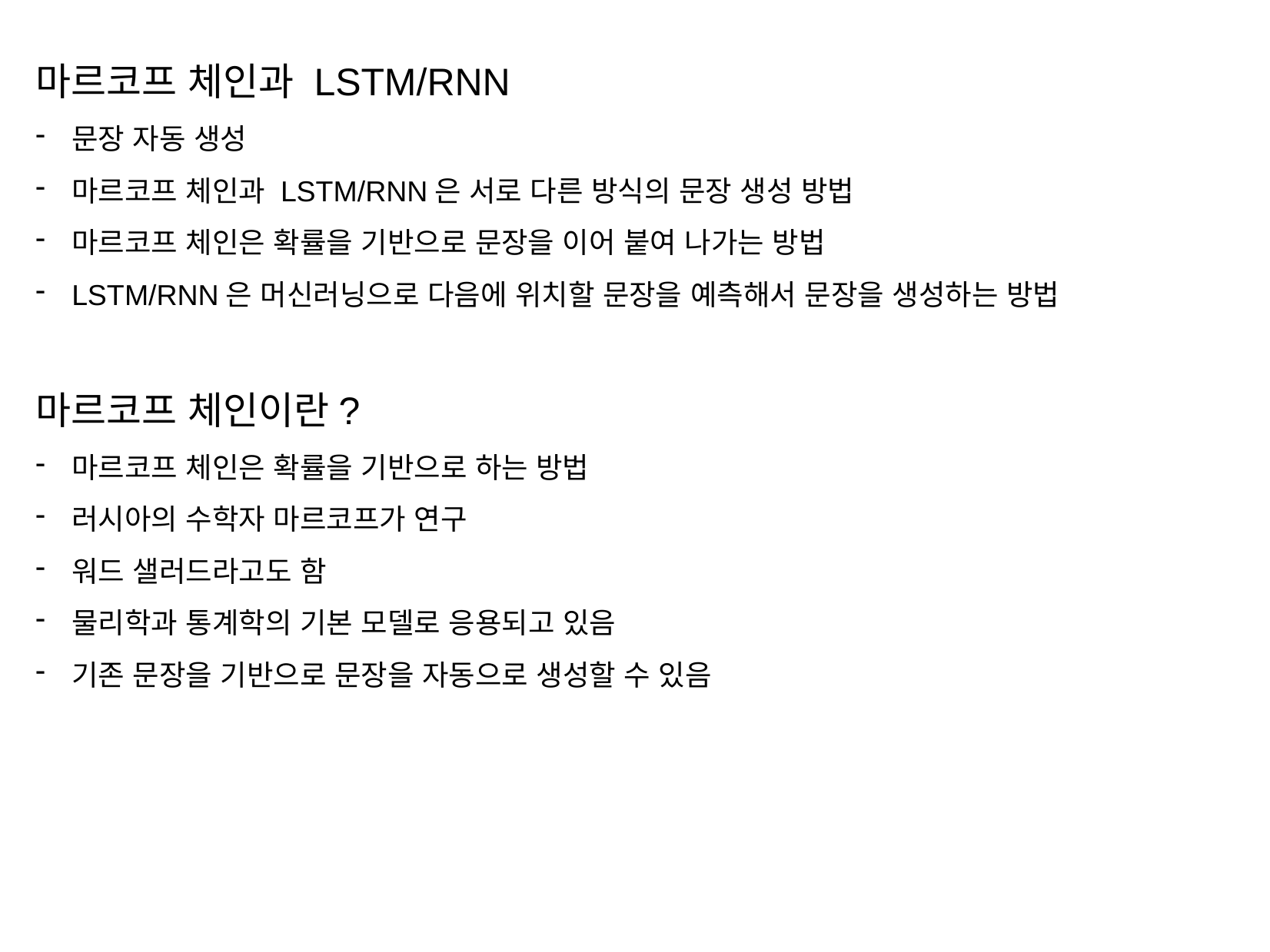

마르코프 체인과 LSTM/RNN
문장 자동 생성
마르코프 체인과 LSTM/RNN은 서로 다른 방식의 문장 생성 방법
마르코프 체인은 확률을 기반으로 문장을 이어 붙여 나가는 방법
LSTM/RNN은 머신러닝으로 다음에 위치할 문장을 예측해서 문장을 생성하는 방법

마르코프 체인이란?
마르코프 체인은 확률을 기반으로 하는 방법
러시아의 수학자 마르코프가 연구
워드 샐러드라고도 함
물리학과 통계학의 기본 모델로 응용되고 있음
기존 문장을 기반으로 문장을 자동으로 생성할 수 있음